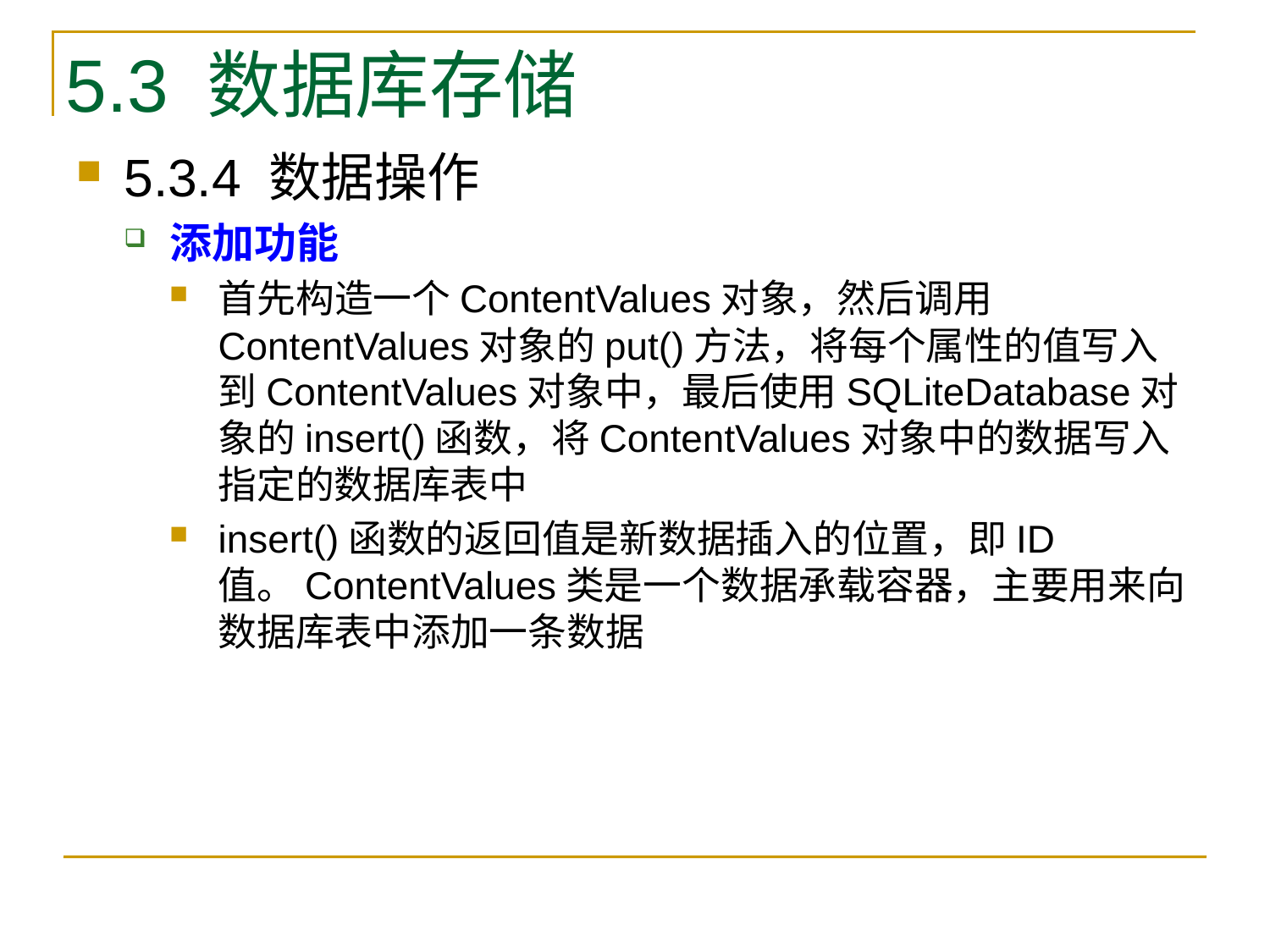

# 5.3 数据库存储
5.3.4 数据操作
添加功能
首先构造一个ContentValues对象，然后调用ContentValues对象的put()方法，将每个属性的值写入到ContentValues对象中，最后使用SQLiteDatabase对象的insert()函数，将ContentValues对象中的数据写入指定的数据库表中
insert()函数的返回值是新数据插入的位置，即ID值。ContentValues类是一个数据承载容器，主要用来向数据库表中添加一条数据